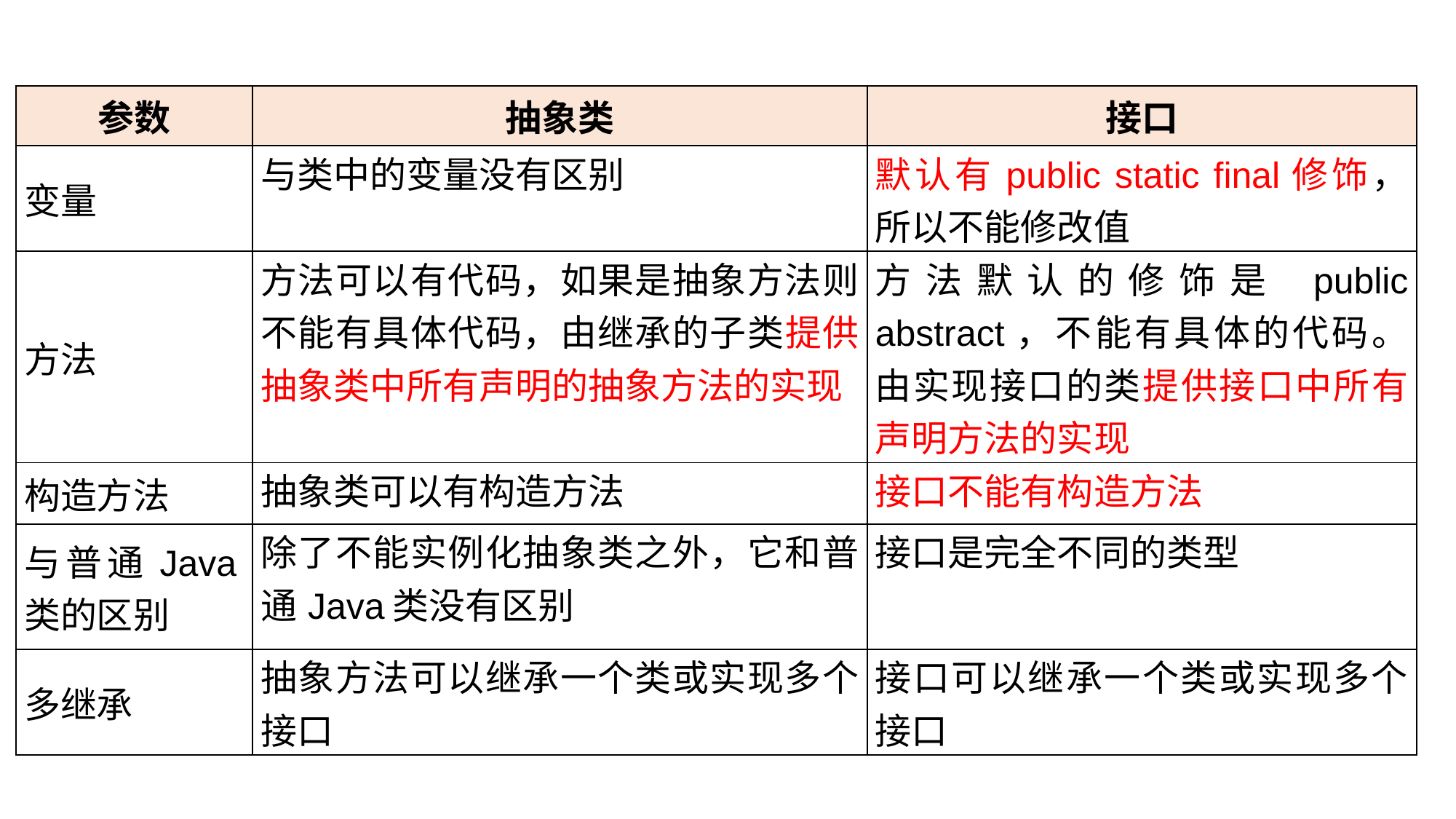

| 参数 | 抽象类 | 接口 |
| --- | --- | --- |
| 变量 | 与类中的变量没有区别 | 默认有public static final修饰，所以不能修改值 |
| 方法 | 方法可以有代码，如果是抽象方法则不能有具体代码，由继承的子类提供抽象类中所有声明的抽象方法的实现 | 方法默认的修饰是 public abstract，不能有具体的代码。由实现接口的类提供接口中所有声明方法的实现 |
| 构造方法 | 抽象类可以有构造方法 | 接口不能有构造方法 |
| 与普通Java类的区别 | 除了不能实例化抽象类之外，它和普通Java类没有区别 | 接口是完全不同的类型 |
| 多继承 | 抽象方法可以继承一个类或实现多个接口 | 接口可以继承一个类或实现多个接口 |